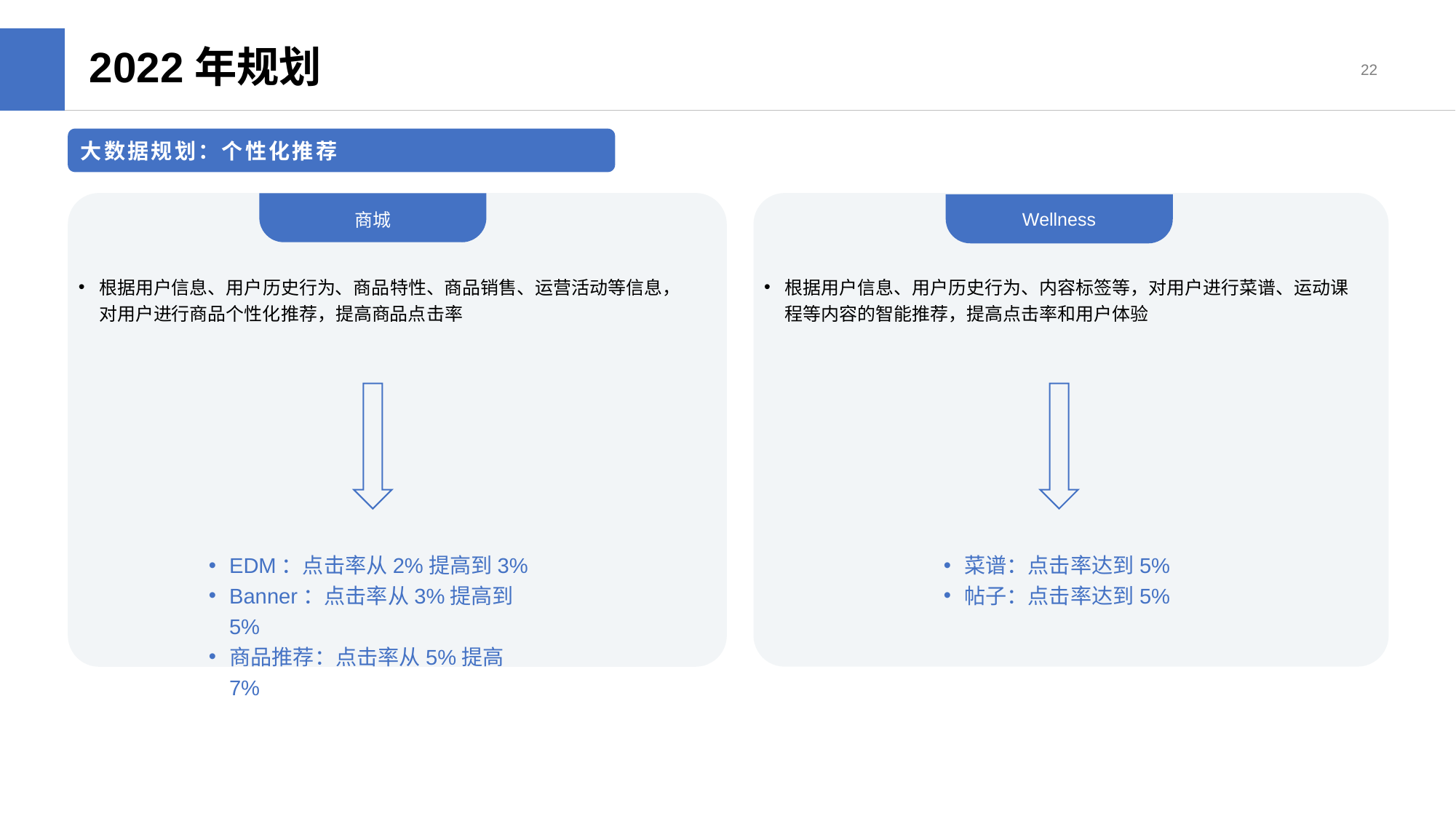

2022年规划
22
大数据规划：个性化推荐

商城

Wellness
根据用户信息、用户历史行为、商品特性、商品销售、运营活动等信息，对用户进行商品个性化推荐，提高商品点击率
根据用户信息、用户历史行为、内容标签等，对用户进行菜谱、运动课程等内容的智能推荐，提高点击率和用户体验

EDM：点击率从2%提高到3%
Banner：点击率从3%提高到5%
商品推荐：点击率从5%提高7%
菜谱：点击率达到5%
帖子：点击率达到5%